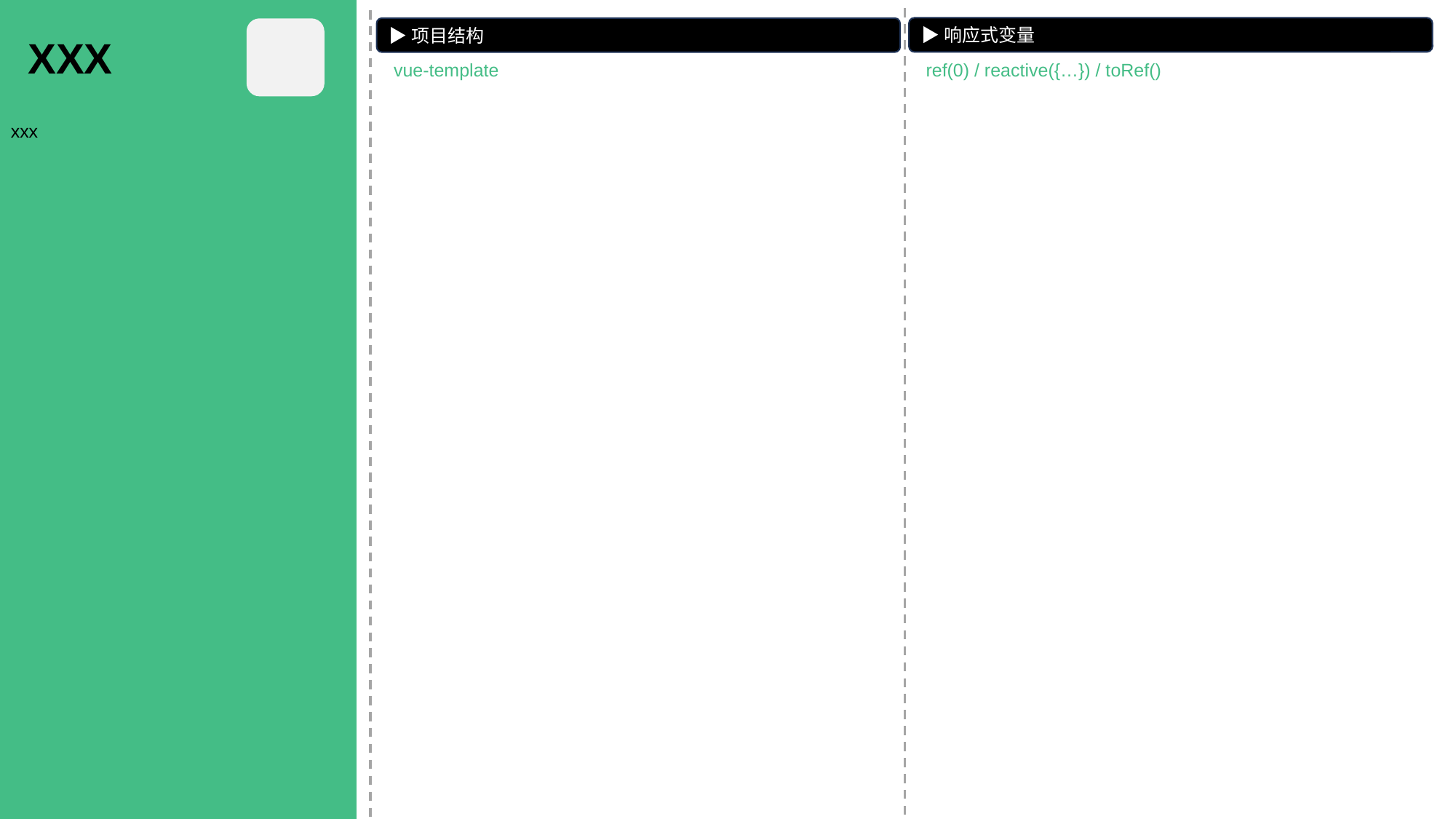

▶响应式变量
ref(0) / reactive({…}) / toRef()
▶项目结构
vue-template

XXX
xxx